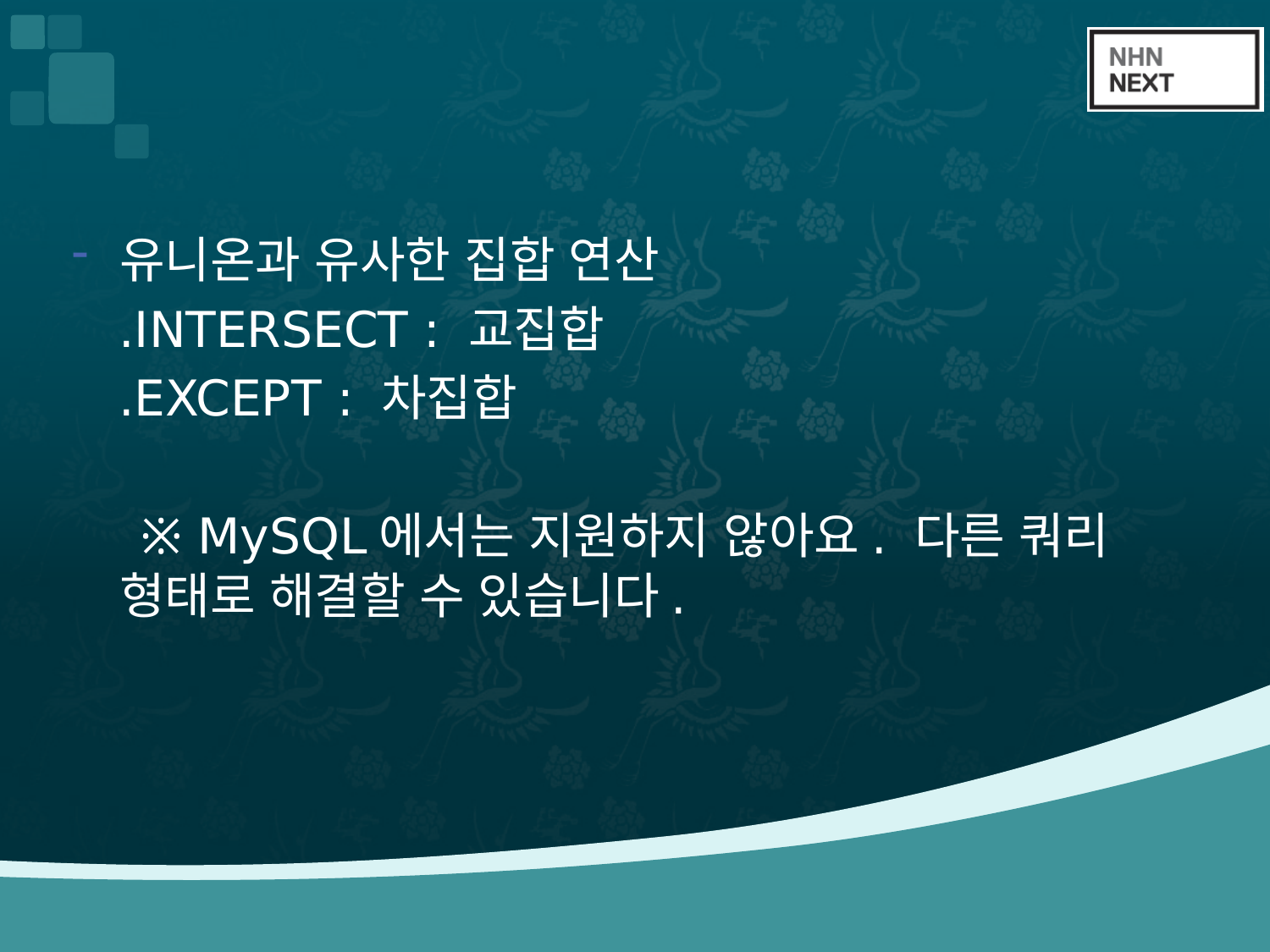

#
유니온과 유사한 집합 연산
   .INTERSECT : 교집합
   .EXCEPT : 차집합

     ※ MySQL에서는 지원하지 않아요. 다른 쿼리 형태로 해결할 수 있습니다.